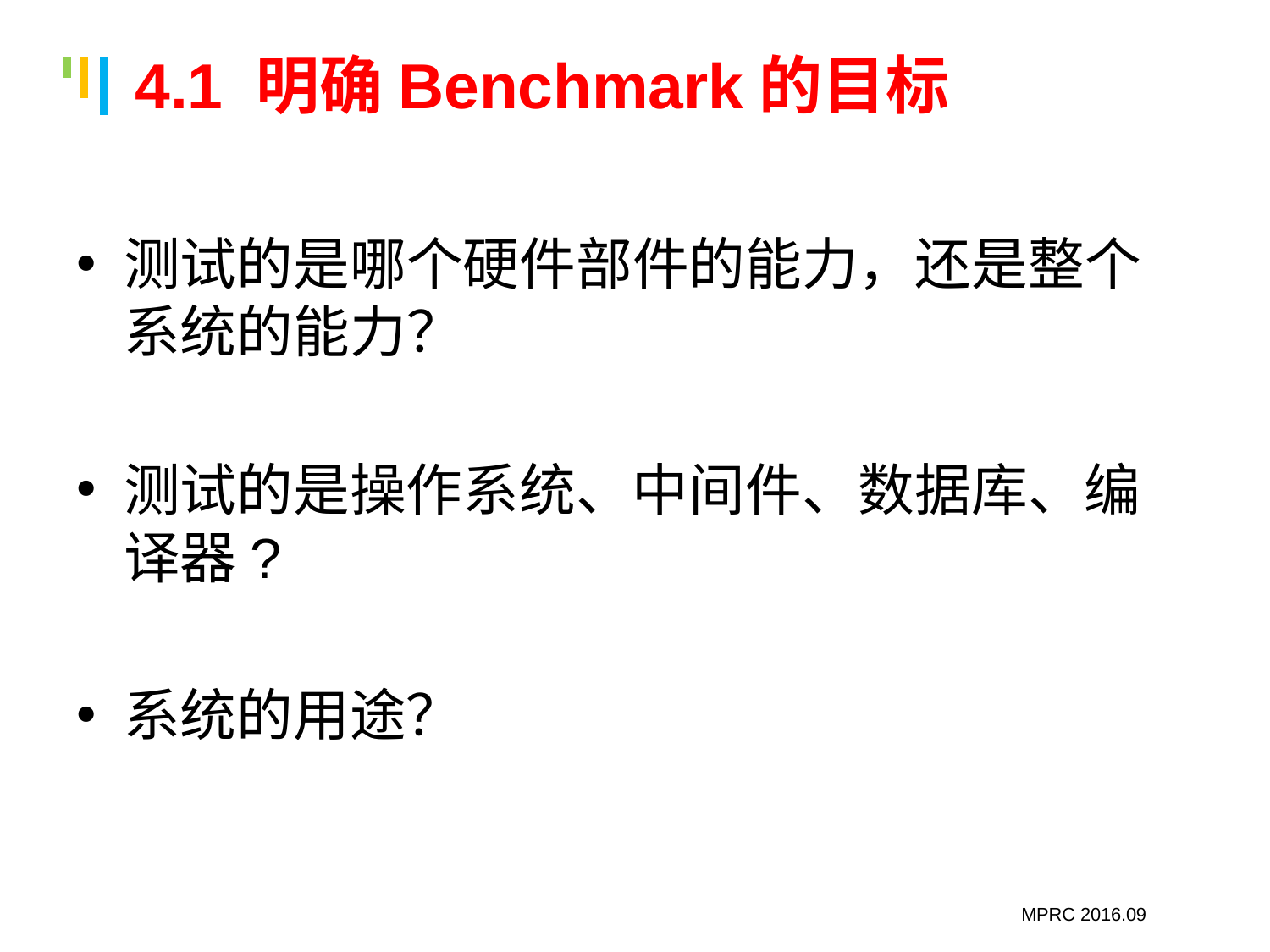

# 4.1 明确Benchmark的目标
测试的是哪个硬件部件的能力，还是整个系统的能力？

测试的是操作系统、中间件、数据库、编译器?

系统的用途？